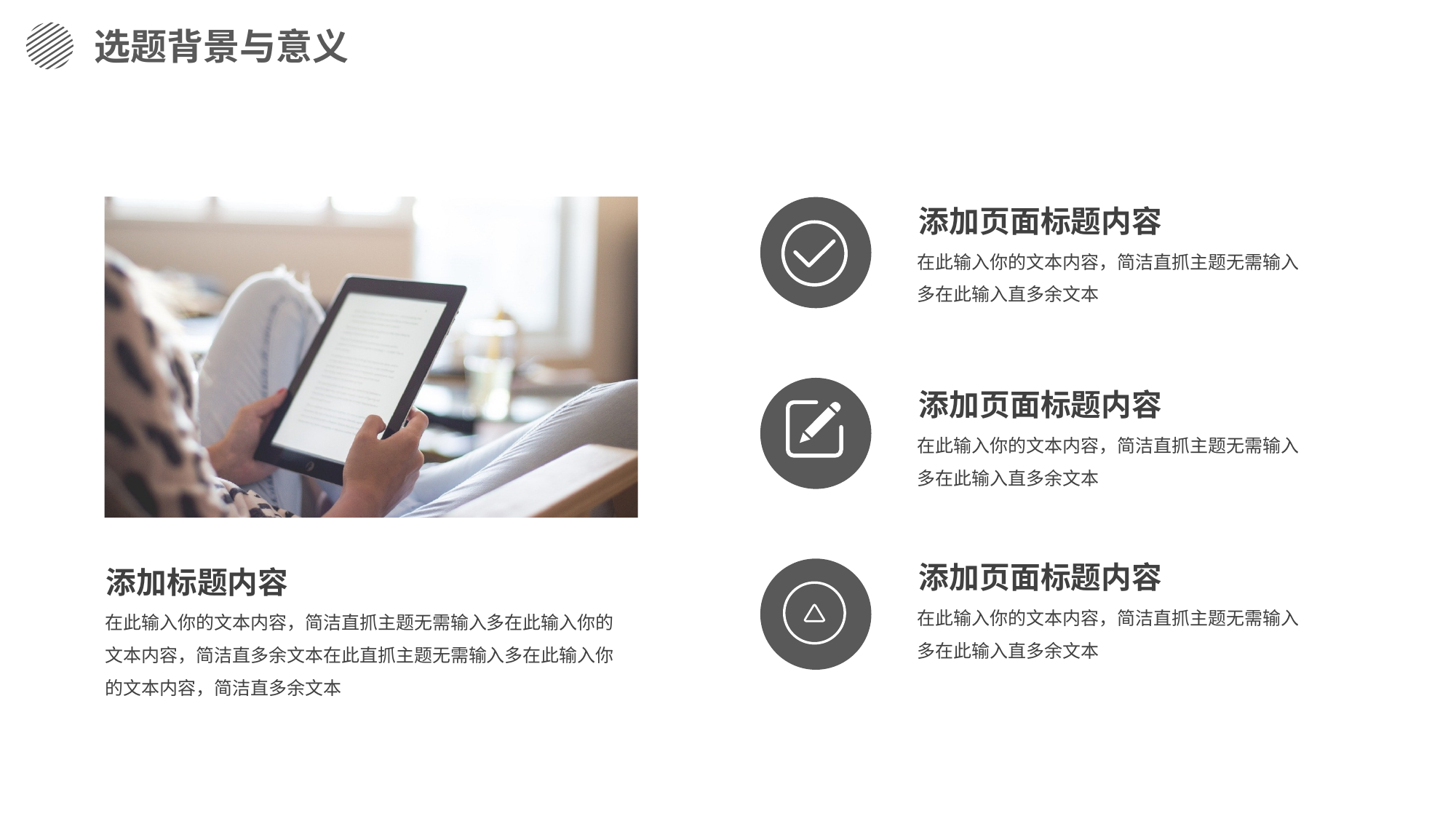

选题背景与意义

添加页面标题内容
在此输入你的文本内容，简洁直抓主题无需输入多在此输入直多余文本

添加页面标题内容
在此输入你的文本内容，简洁直抓主题无需输入多在此输入直多余文本
添加页面标题内容
在此输入你的文本内容，简洁直抓主题无需输入多在此输入直多余文本

添加标题内容
在此输入你的文本内容，简洁直抓主题无需输入多在此输入你的文本内容，简洁直多余文本在此直抓主题无需输入多在此输入你的文本内容，简洁直多余文本